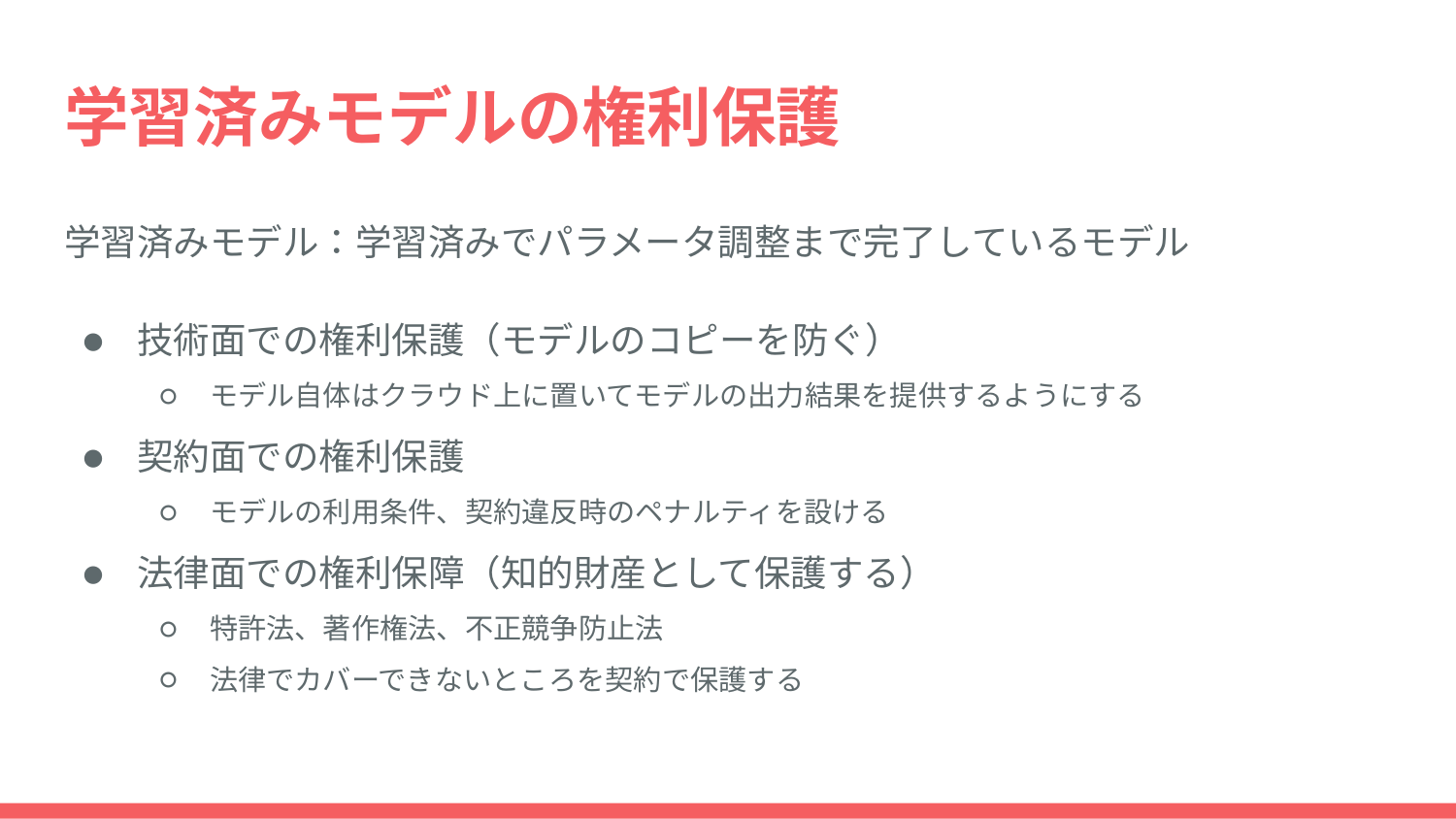

# 学習済みモデルの権利保護
学習済みモデル：学習済みでパラメータ調整まで完了しているモデル
技術面での権利保護（モデルのコピーを防ぐ）
モデル自体はクラウド上に置いてモデルの出力結果を提供するようにする
契約面での権利保護
モデルの利用条件、契約違反時のペナルティを設ける
法律面での権利保障（知的財産として保護する）
特許法、著作権法、不正競争防止法
法律でカバーできないところを契約で保護する